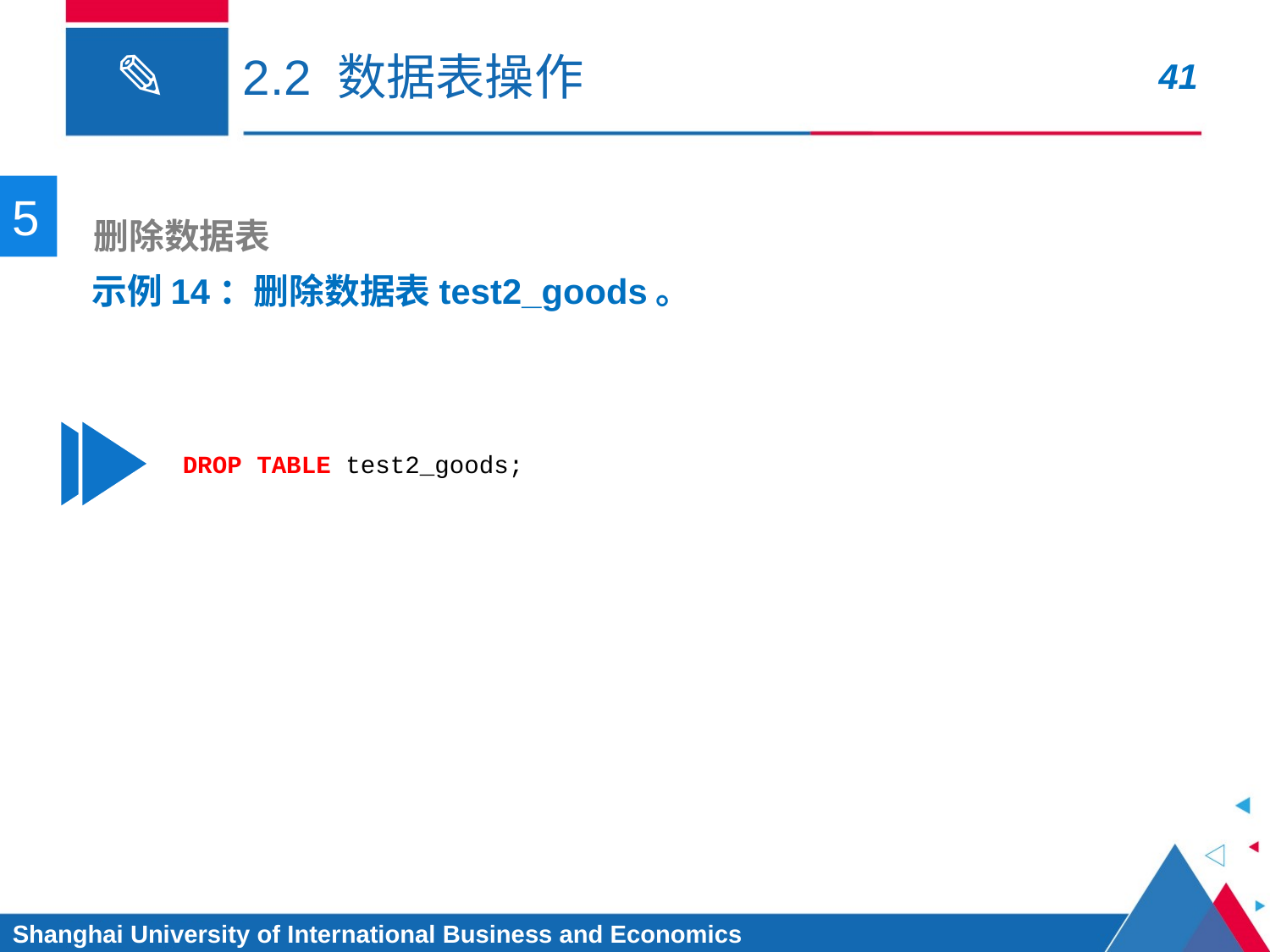

# 2.2 数据表操作

5
  删除数据表
  示例14：删除数据表test2_goods。

DROP TABLE test2_goods;